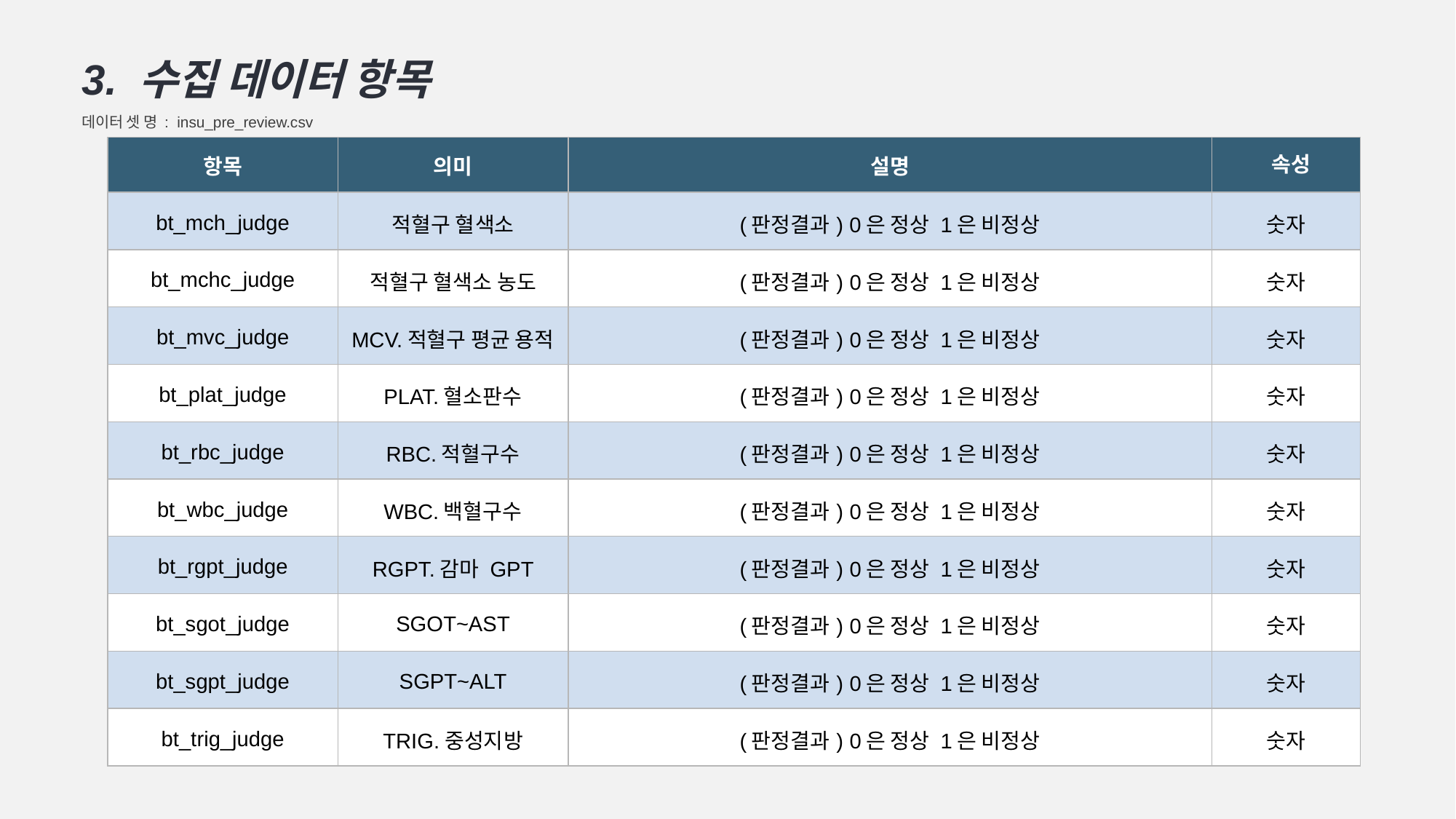

3. 수집 데이터 항목
데이터 셋 명 :  insu_pre_review.csv

| 항목 | 의미 | 설명 | 속성 |
| --- | --- | --- | --- |
| bt\_mch\_judge | 적혈구 혈색소 | (판정결과) 0은 정상 1은 비정상 | 숫자 |
| bt\_mchc\_judge | 적혈구 혈색소 농도 | (판정결과) 0은 정상 1은 비정상 | 숫자 |
| bt\_mvc\_judge | MCV.적혈구 평균 용적 | (판정결과) 0은 정상 1은 비정상 | 숫자 |
| bt\_plat\_judge | PLAT.혈소판수 | (판정결과) 0은 정상 1은 비정상 | 숫자 |
| bt\_rbc\_judge | RBC.적혈구수 | (판정결과) 0은 정상 1은 비정상 | 숫자 |
| bt\_wbc\_judge | WBC.백혈구수 | (판정결과) 0은 정상 1은 비정상 | 숫자 |
| bt\_rgpt\_judge | RGPT.감마 GPT | (판정결과) 0은 정상 1은 비정상 | 숫자 |
| bt\_sgot\_judge | SGOT~AST | (판정결과) 0은 정상 1은 비정상 | 숫자 |
| bt\_sgpt\_judge | SGPT~ALT | (판정결과) 0은 정상 1은 비정상 | 숫자 |
| bt\_trig\_judge | TRIG.중성지방 | (판정결과) 0은 정상 1은 비정상 | 숫자 |